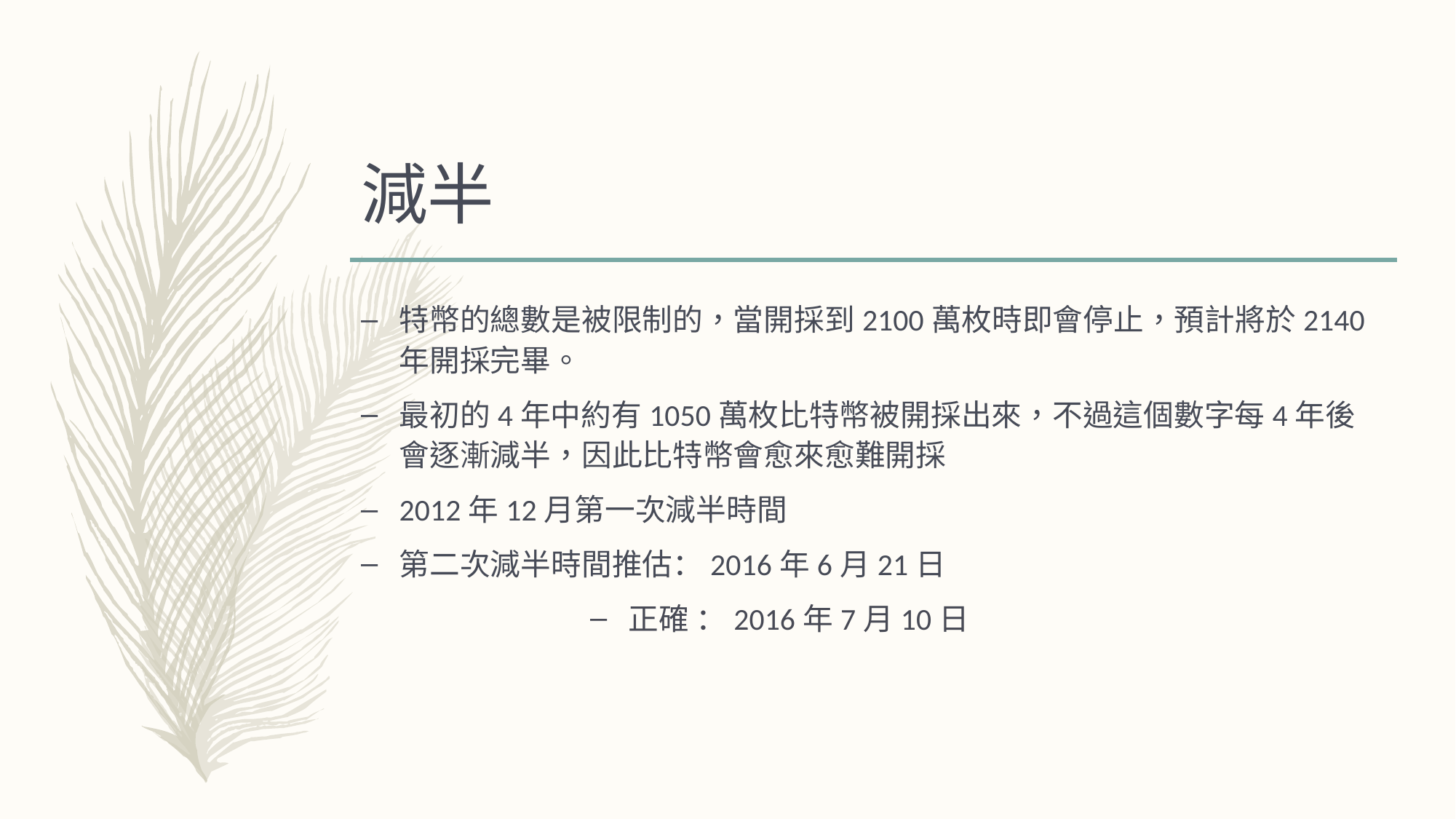

# 減半
特幣的總數是被限制的，當開採到2100萬枚時即會停止，預計將於2140年開採完畢。
最初的4年中約有1050萬枚比特幣被開採出來，不過這個數字每4年後會逐漸減半，因此比特幣會愈來愈難開採
2012年12月第一次減半時間
第二次減半時間推估：2016年6月21日
正確 ：2016年7月10日